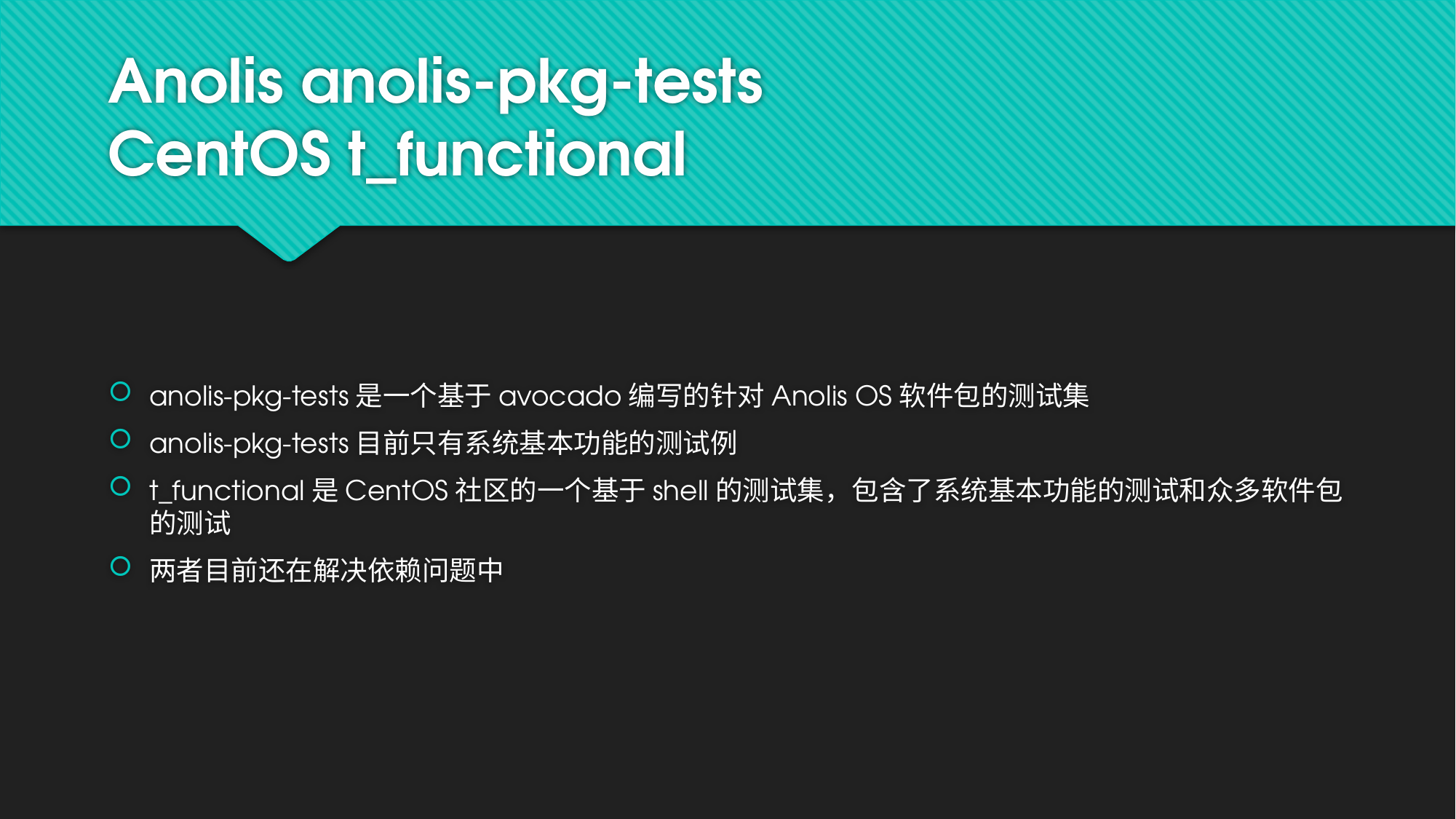

# Anolis anolis-pkg-tests CentOS t_functional
anolis-pkg-tests是一个基于avocado编写的针对Anolis OS软件包的测试集
anolis-pkg-tests目前只有系统基本功能的测试例
t_functional是CentOS社区的一个基于shell的测试集，包含了系统基本功能的测试和众多软件包的测试
两者目前还在解决依赖问题中